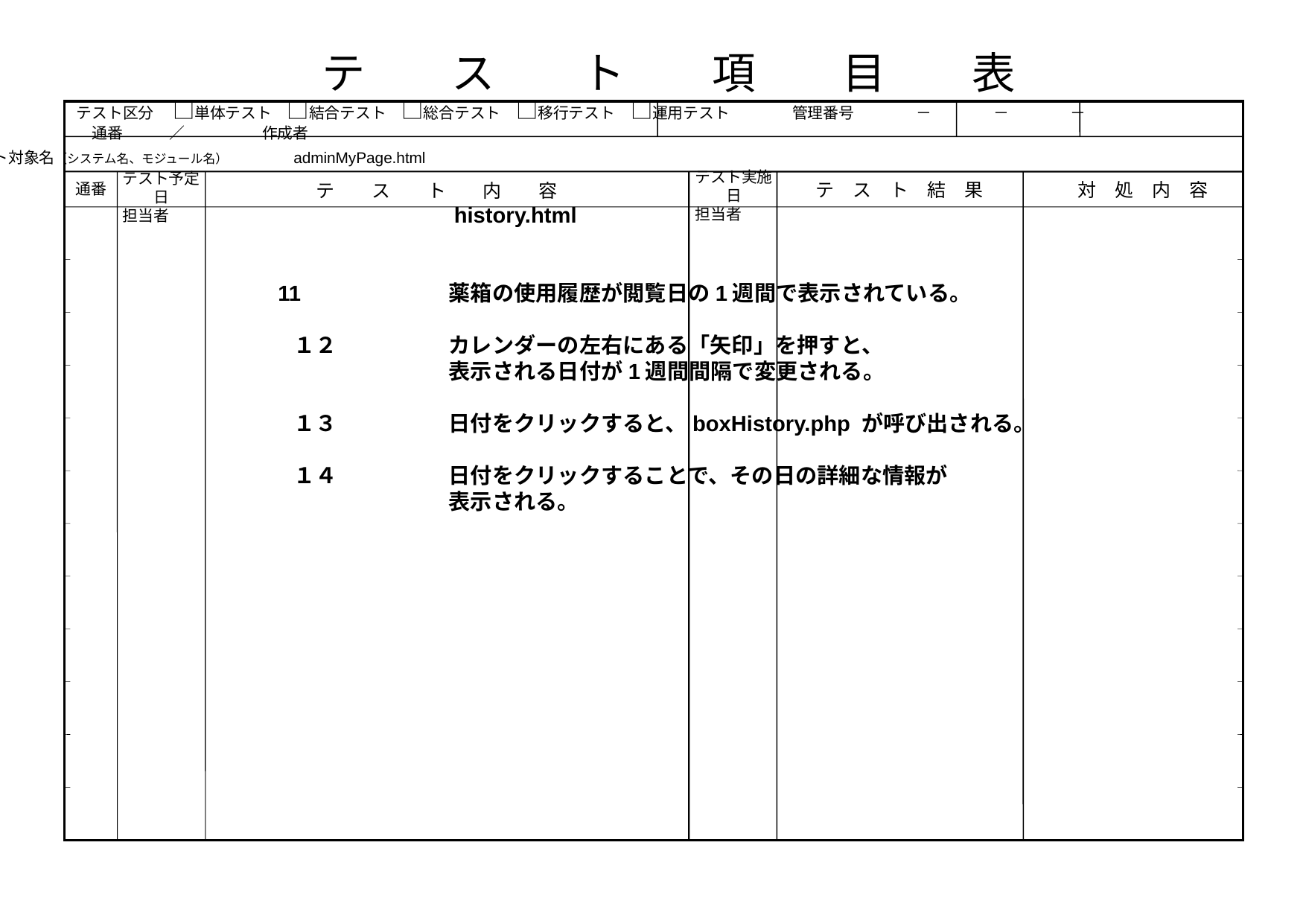

テ　　ス　　ト　　項　　目　　表
テスト区分　 □単体テスト　□結合テスト　□総合テスト　□移行テスト　□運用テスト　　         管理番号　　　　－　　　　－　　　　－　　　　　　通番　　　／　　　　　作成者

テスト対象名（システム名、モジュール名）　　　　adminMyPage.html
テスト実施日
担当者
テスト予定日
担当者

テ　ス　ト　結　果
対　処　内　容
通番
テ　　ス　　ト　　内　　容
　　	　　　history.html

 11	　　　薬箱の使用履歴が閲覧日の1週間で表示されている。

　１２	　　　カレンダーの左右にある「矢印」を押すと、
	　　　表示される日付が1週間間隔で変更される。

　１３	　　　日付をクリックすると、boxHistory.php が呼び出される。

　１４　	　　　日付をクリックすることで、その日の詳細な情報が
	　　　表示される。